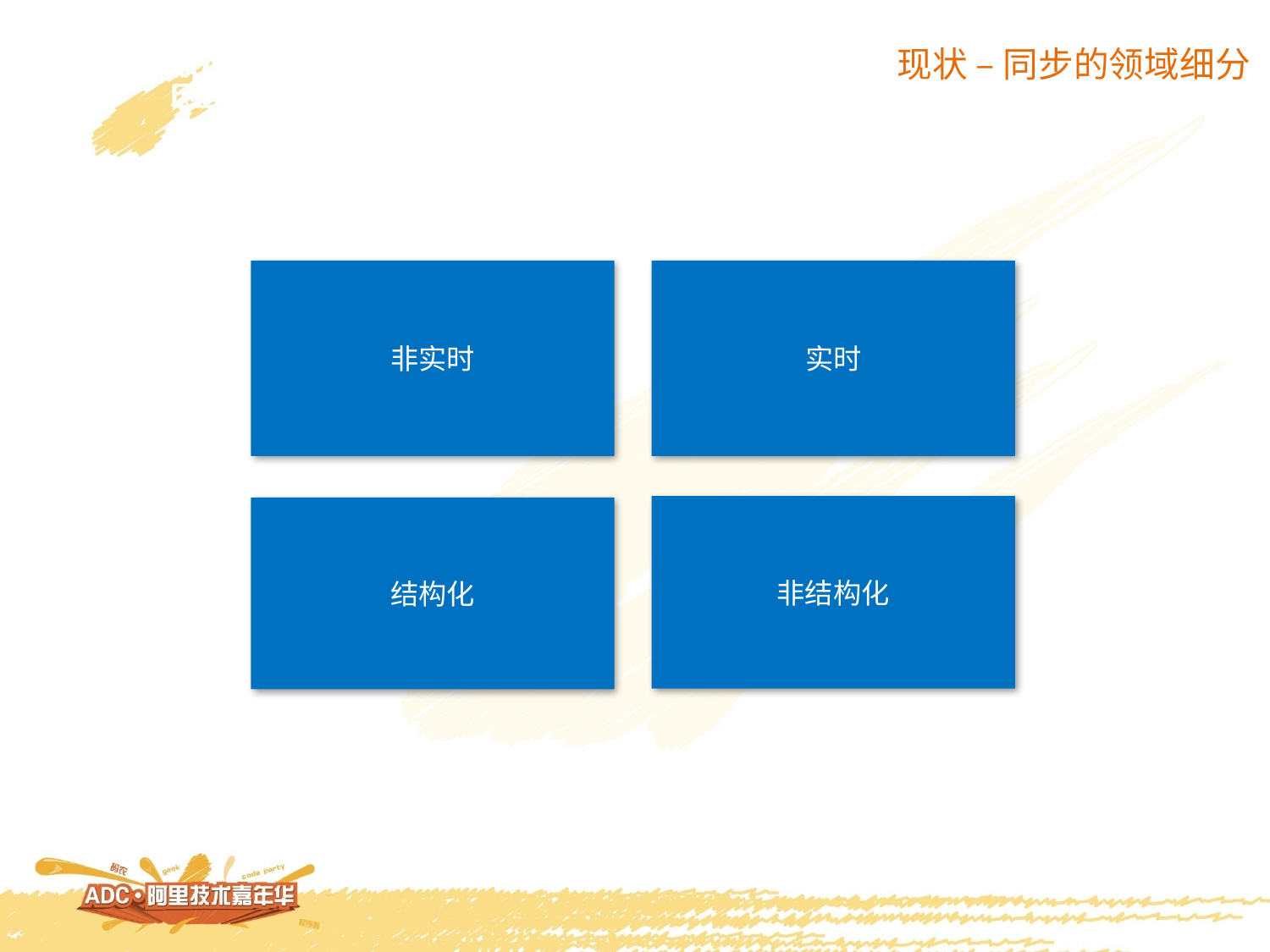

现状 – 同步的领域细分
非实时
实时
非结构化
结构化